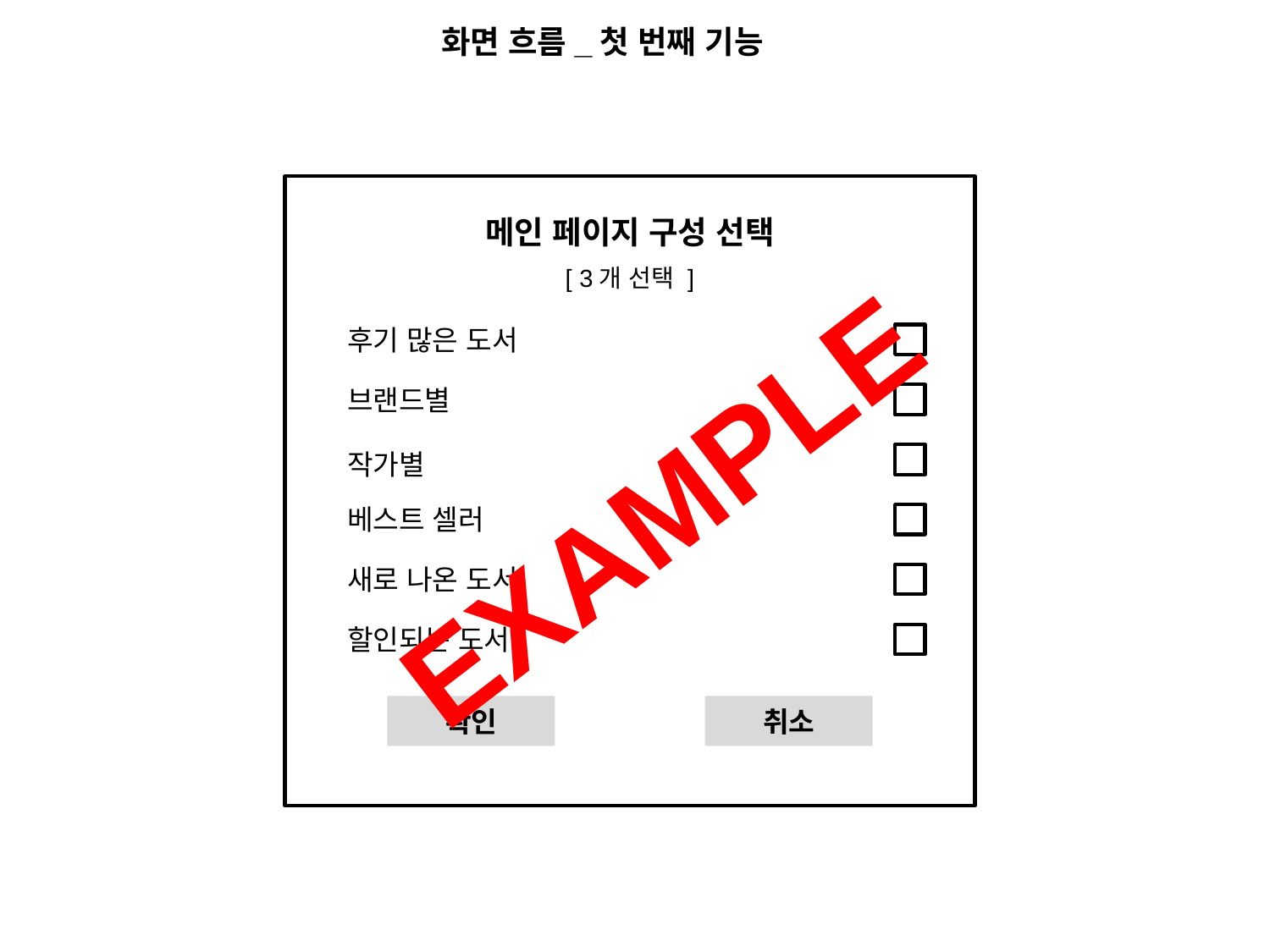

화면 흐름_첫 번째 기능
EXAMPLE

메인 페이지 구성 선택
[ 3개 선택 ]
후기 많은 도서

브랜드별

작가별

베스트 셀러

새로 나온 도서

할인되는 도서

확인
취소